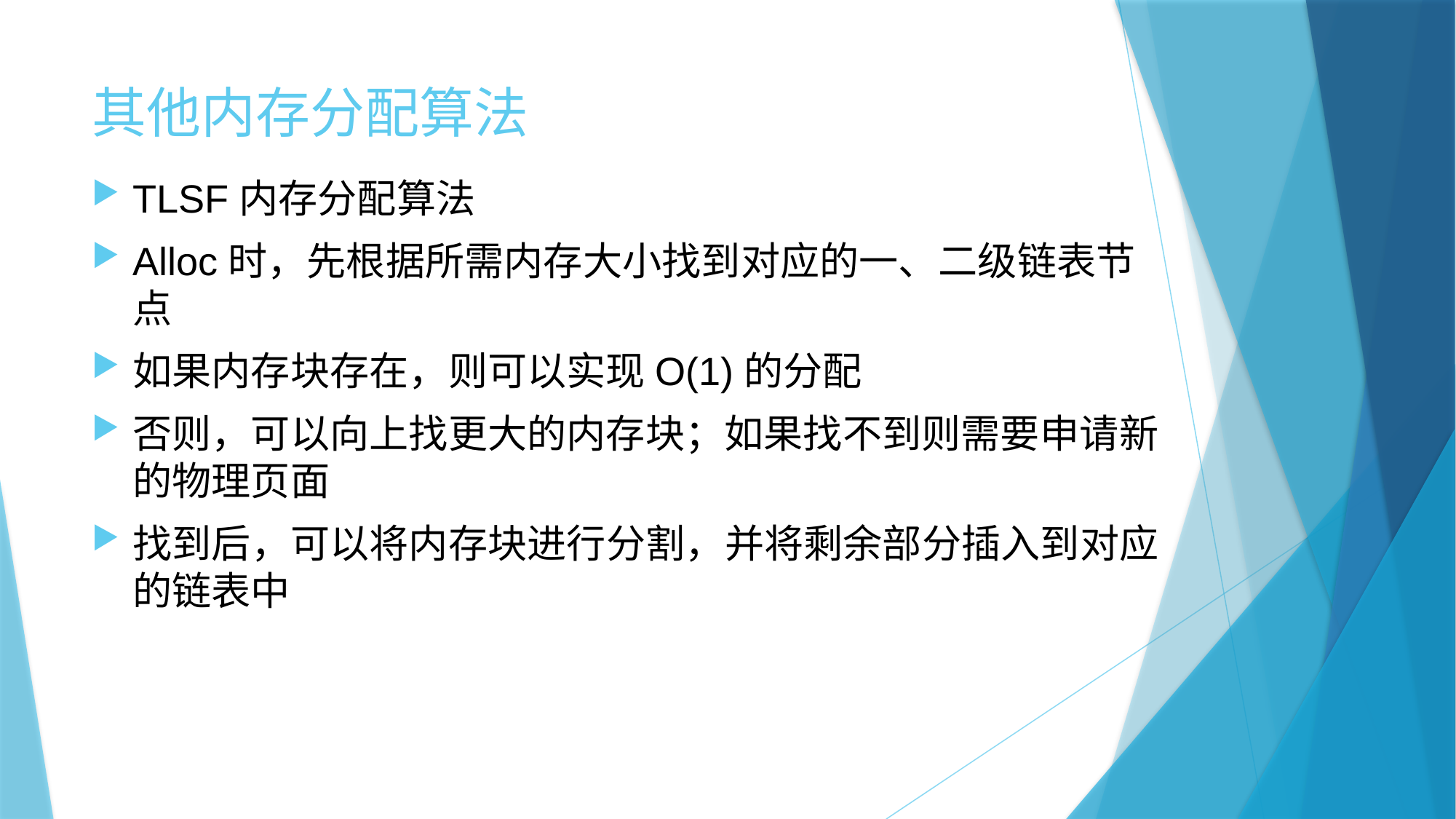

# 其他内存分配算法
TLSF内存分配算法
Alloc时，先根据所需内存大小找到对应的一、二级链表节点
如果内存块存在，则可以实现O(1)的分配
否则，可以向上找更大的内存块；如果找不到则需要申请新的物理页面
找到后，可以将内存块进行分割，并将剩余部分插入到对应的链表中